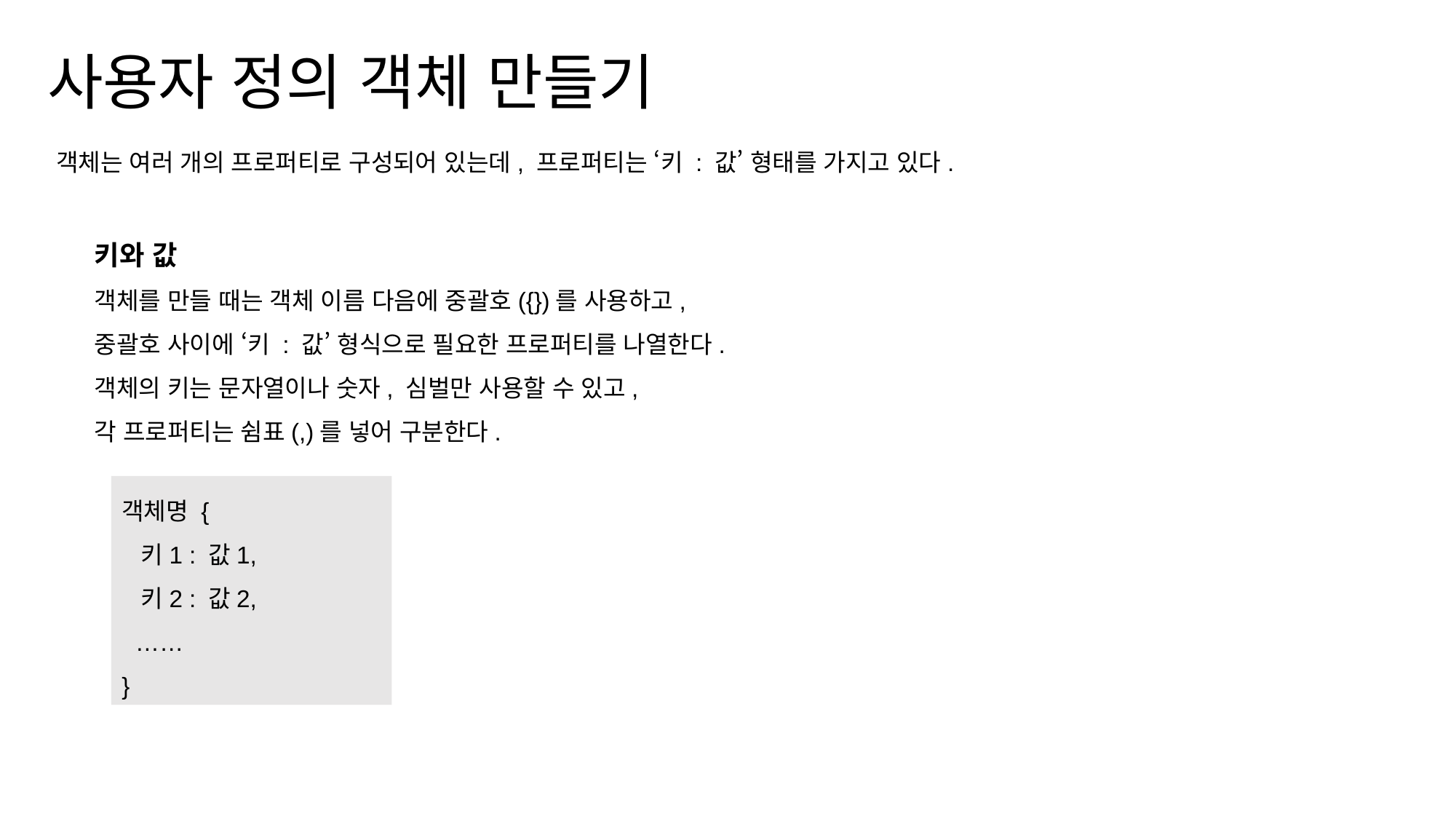

사용자 정의 객체 만들기
객체는 여러 개의 프로퍼티로 구성되어 있는데, 프로퍼티는 ‘키 : 값’ 형태를 가지고 있다.
키와 값
객체를 만들 때는 객체 이름 다음에 중괄호({})를 사용하고,
중괄호 사이에 ‘키 : 값’ 형식으로 필요한 프로퍼티를 나열한다.
객체의 키는 문자열이나 숫자, 심벌만 사용할 수 있고,
각 프로퍼티는 쉼표(,)를 넣어 구분한다.
객체명 {
  키1 : 값1,
  키2 : 값2,
  ……
}